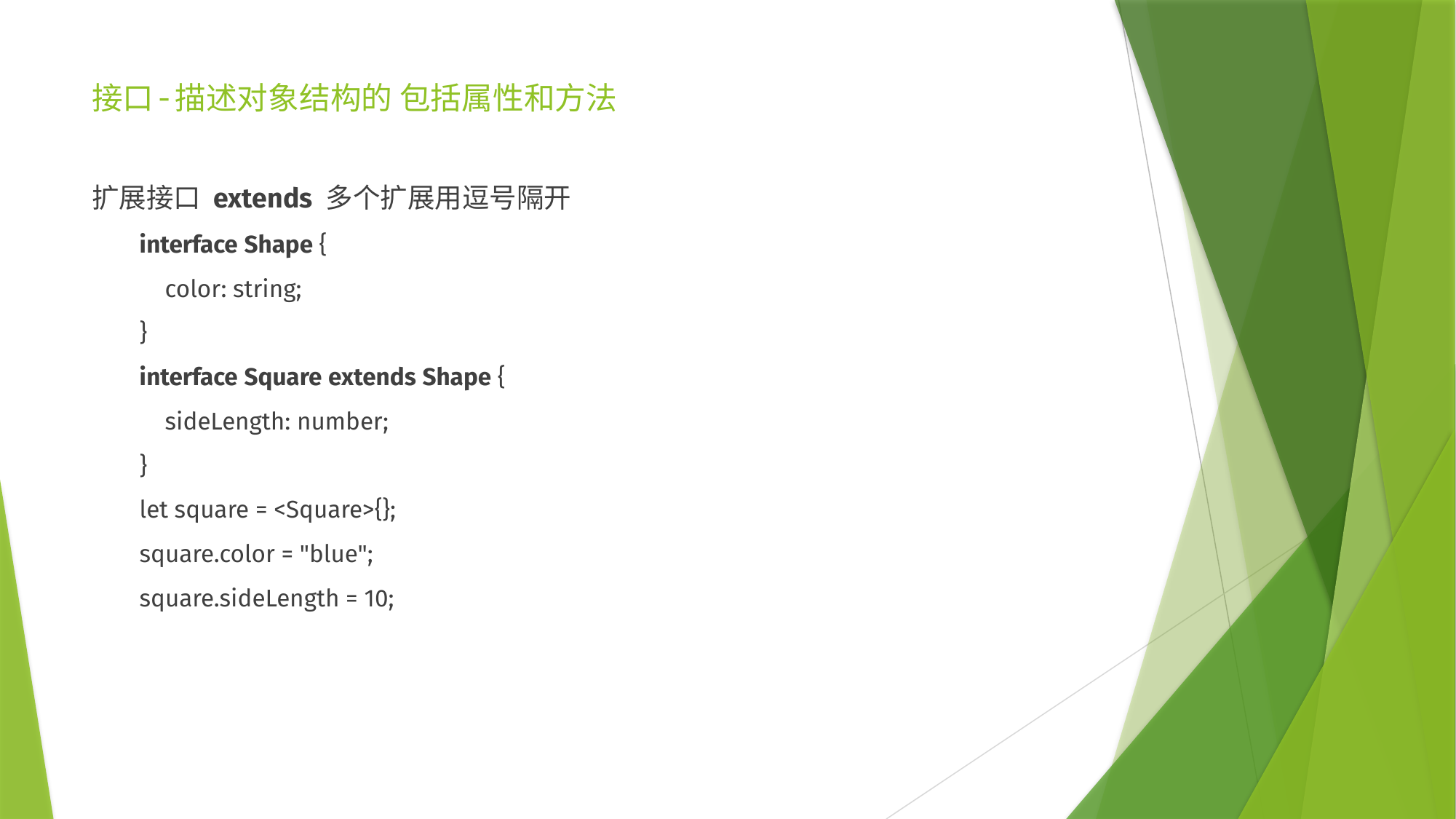

# 接口-描述对象结构的 包括属性和方法
扩展接口 extends 多个扩展用逗号隔开
interface Shape {
    color: string;
}
interface Square extends Shape {
    sideLength: number;
}
let square = <Square>{};
square.color = "blue";
square.sideLength = 10;